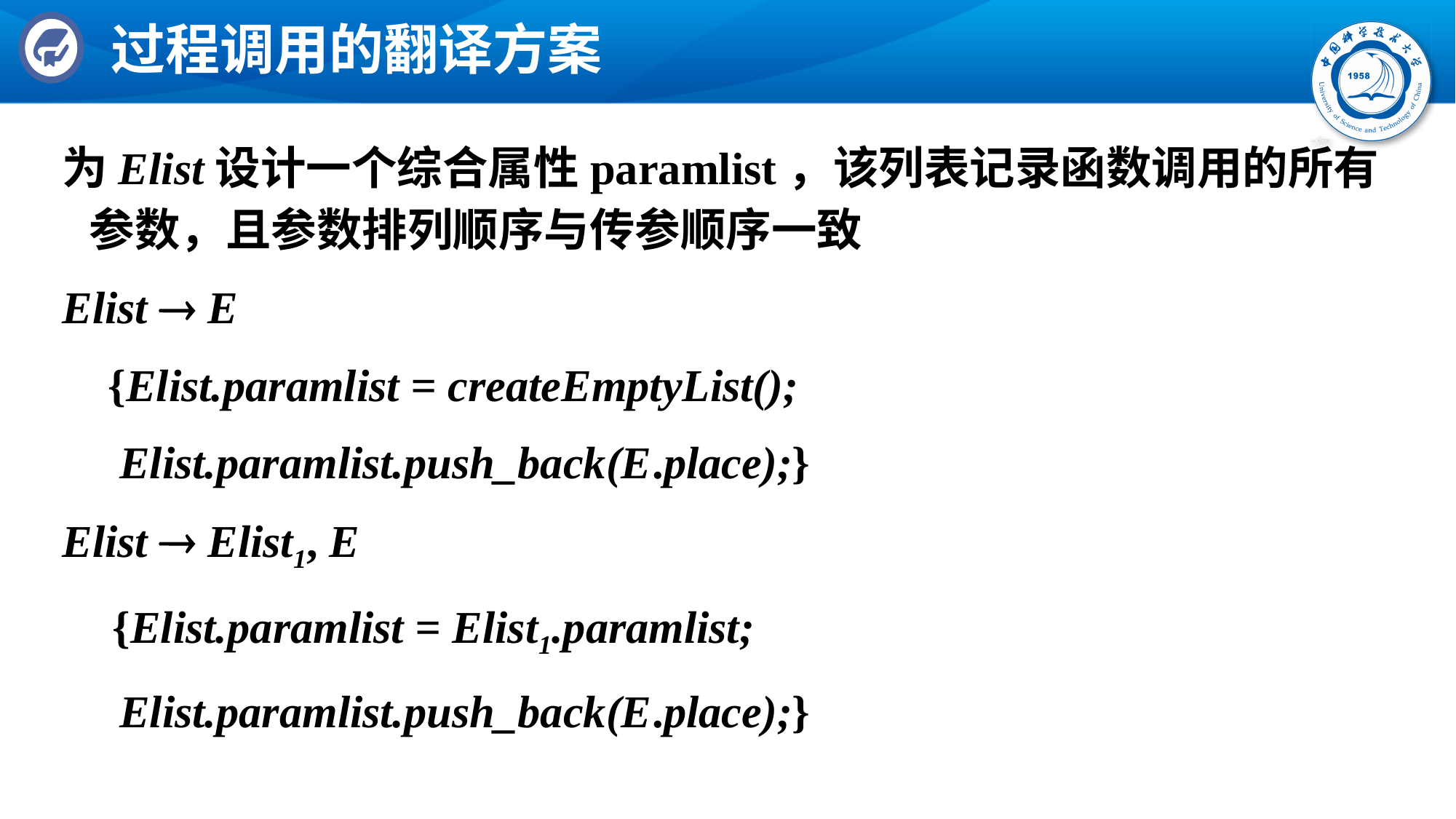

# 过程调用的翻译方案
为Elist设计一个综合属性paramlist，该列表记录函数调用的所有参数，且参数排列顺序与传参顺序一致
Elist → E
    {Elist.paramlist = createEmptyList();
     Elist.paramlist.push_back(E.place);}
Elist → Elist1, E
	  {Elist.paramlist = Elist1.paramlist;
     Elist.paramlist.push_back(E.place);}